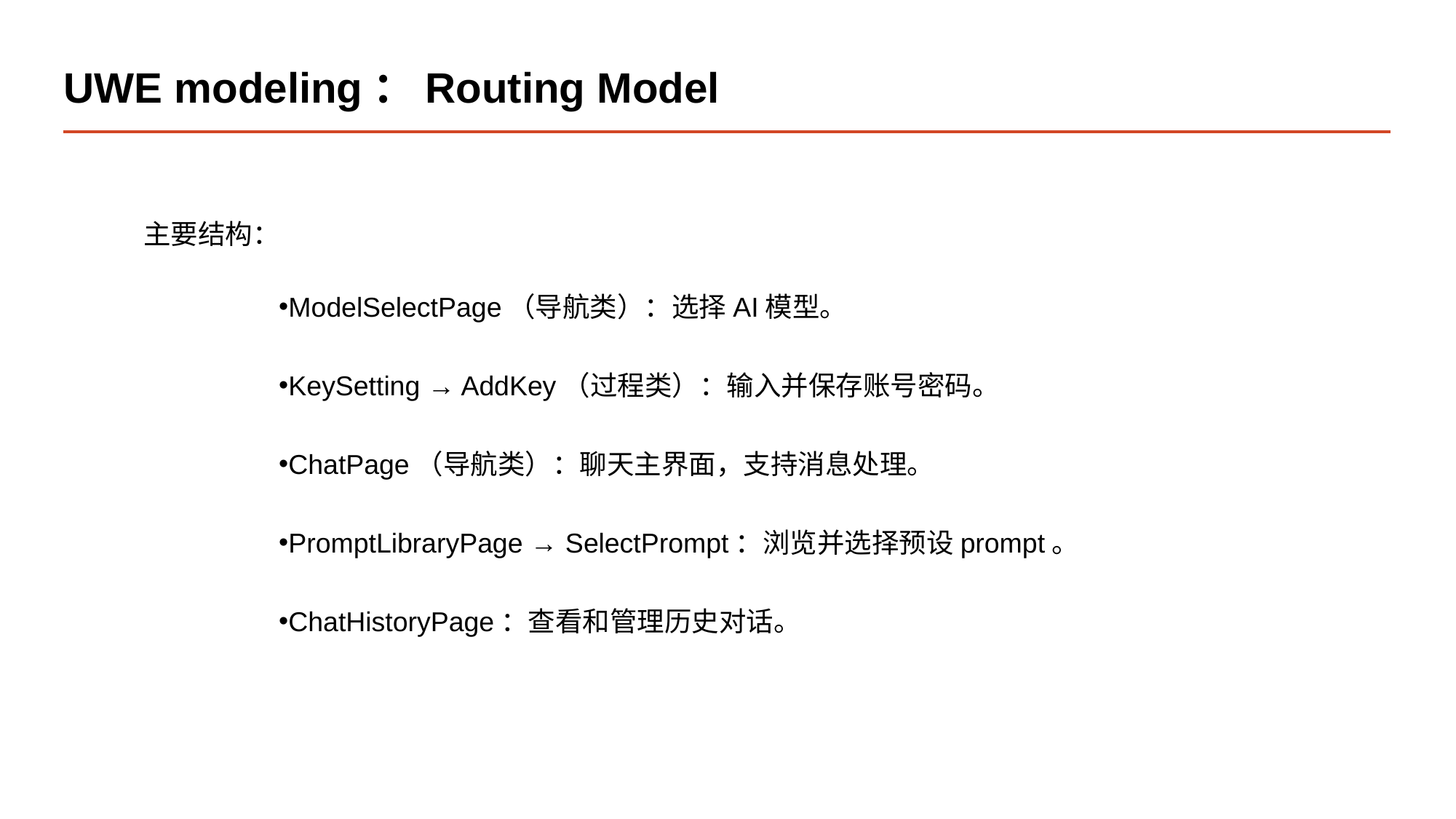

# UWE modeling：Routing Model
主要结构：
ModelSelectPage（导航类）：选择AI模型。

KeySetting → AddKey（过程类）：输入并保存账号密码。

ChatPage（导航类）：聊天主界面，支持消息处理。

PromptLibraryPage → SelectPrompt：浏览并选择预设prompt。

ChatHistoryPage：查看和管理历史对话。
4